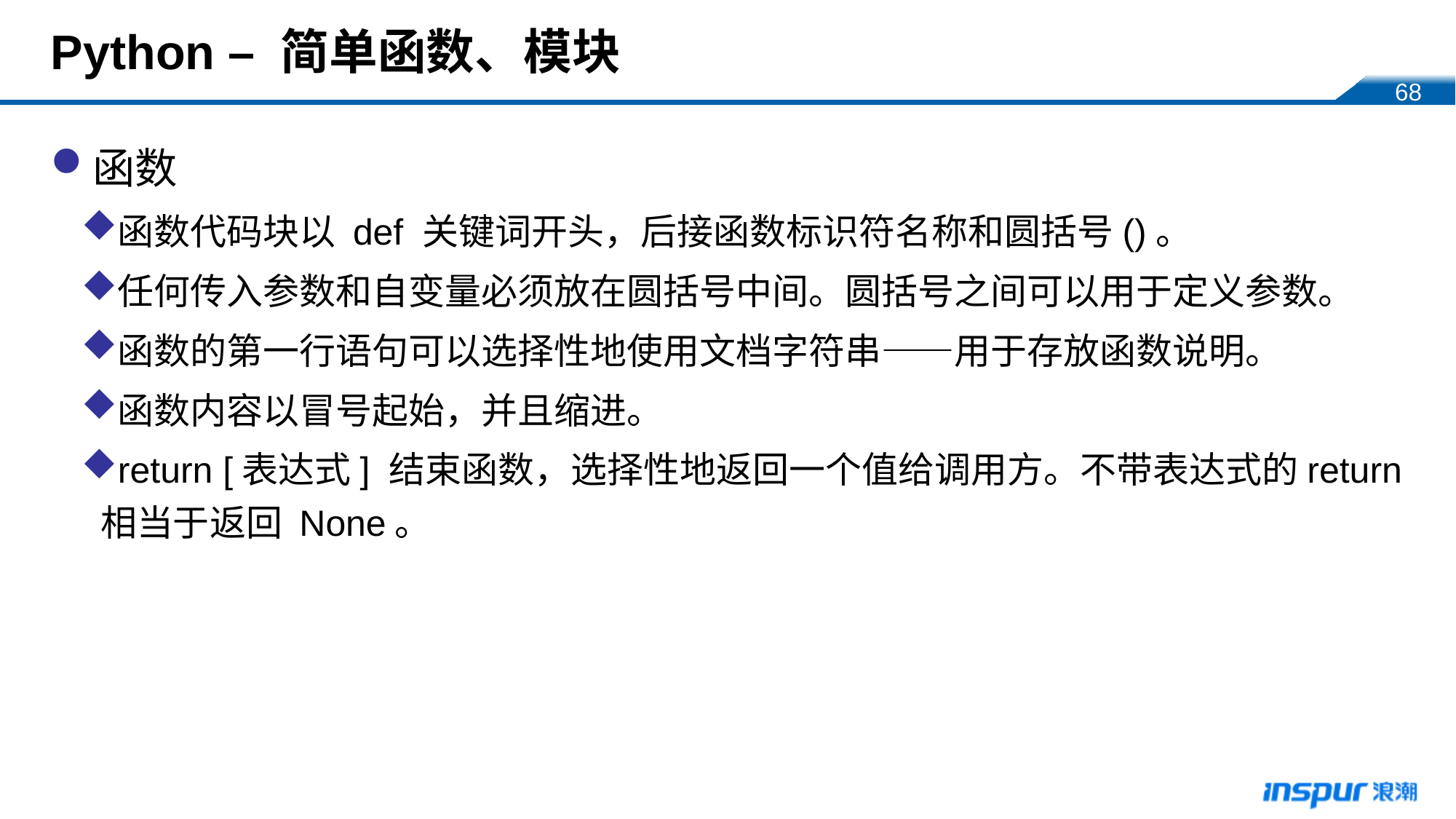

# Python – 简单函数、模块
函数
函数代码块以 def 关键词开头，后接函数标识符名称和圆括号()。
任何传入参数和自变量必须放在圆括号中间。圆括号之间可以用于定义参数。
函数的第一行语句可以选择性地使用文档字符串——用于存放函数说明。
函数内容以冒号起始，并且缩进。
return [表达式] 结束函数，选择性地返回一个值给调用方。不带表达式的return相当于返回 None。